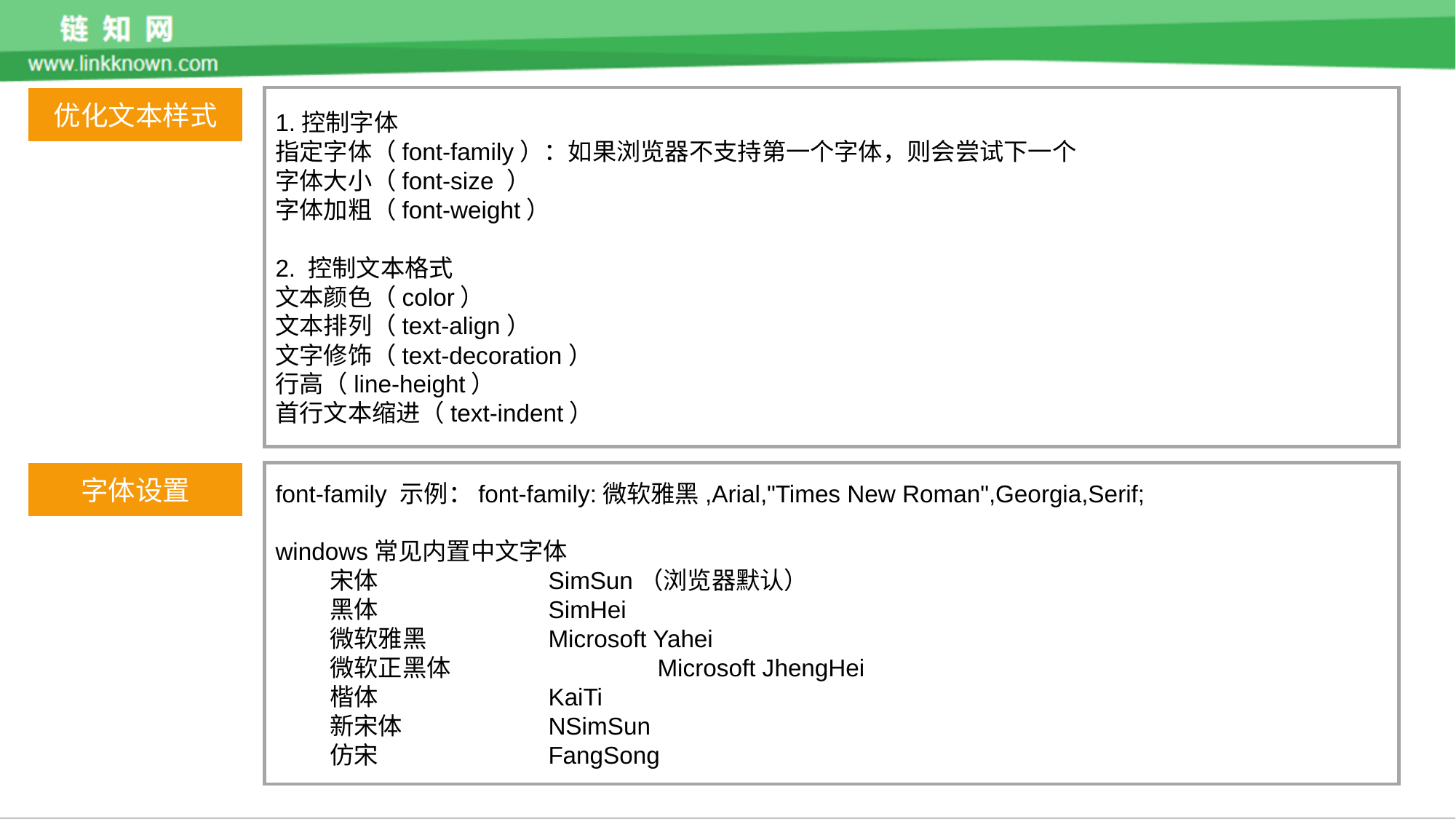

优化文本样式
1.控制字体
指定字体（font-family）：如果浏览器不支持第一个字体，则会尝试下一个
字体大小（font-size ）
字体加粗（font-weight）

2. 控制文本格式
文本颜色（color）
文本排列（text-align）
文字修饰（text-decoration）
行高（line-height）
首行文本缩进（text-indent）
字体设置
font-family 示例：font-family:微软雅黑,Arial,"Times New Roman",Georgia,Serif;

windows常见内置中文字体
宋体                      	SimSun（浏览器默认）
黑体                      	SimHei
微软雅黑               	Microsoft Yahei
微软正黑体            		Microsoft JhengHei
楷体                       	KaiTi
新宋体                   	NSimSun
仿宋                       	FangSong